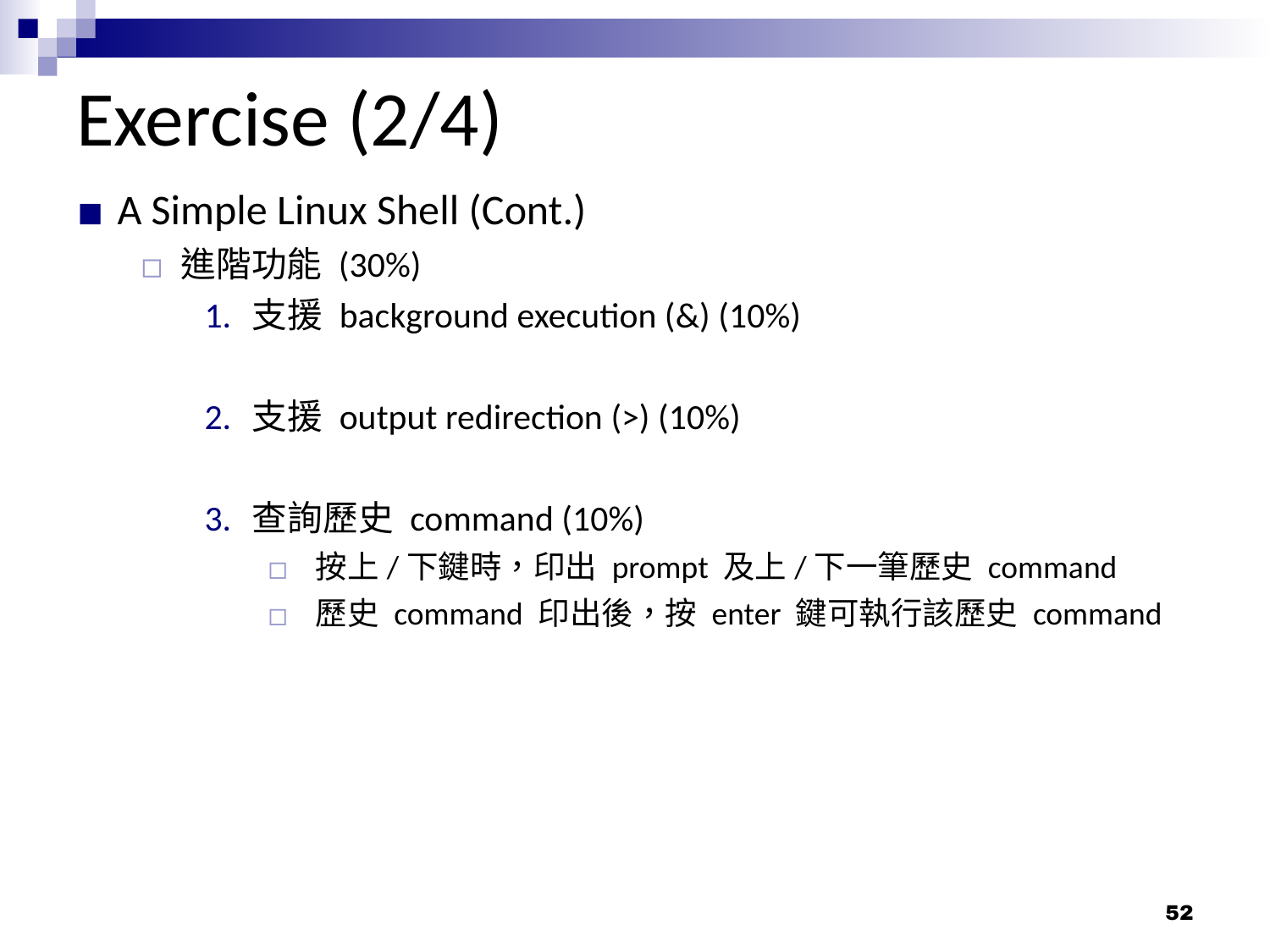

# Exercise (2/4)
A Simple Linux Shell (Cont.)
進階功能 (30%)
支援 background execution (&) (10%)

支援 output redirection (>) (10%)

查詢歷史 command (10%)
按上/下鍵時，印出 prompt 及上/下一筆歷史 command
歷史 command 印出後，按 enter 鍵可執行該歷史 command

52